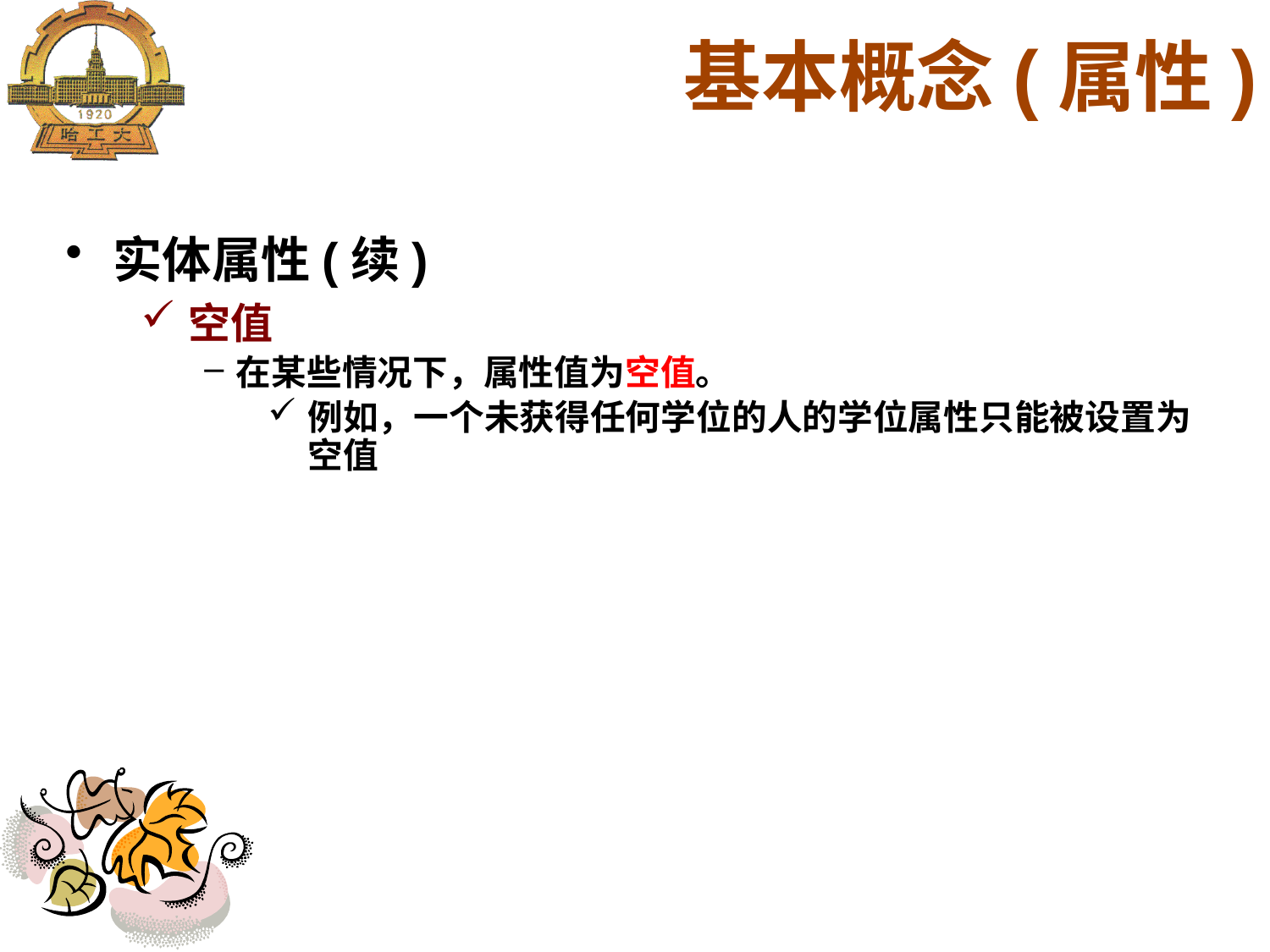

基本概念(属性)
实体属性(续)
空值
在某些情况下，属性值为空值。
例如，一个未获得任何学位的人的学位属性只能被设置为空值